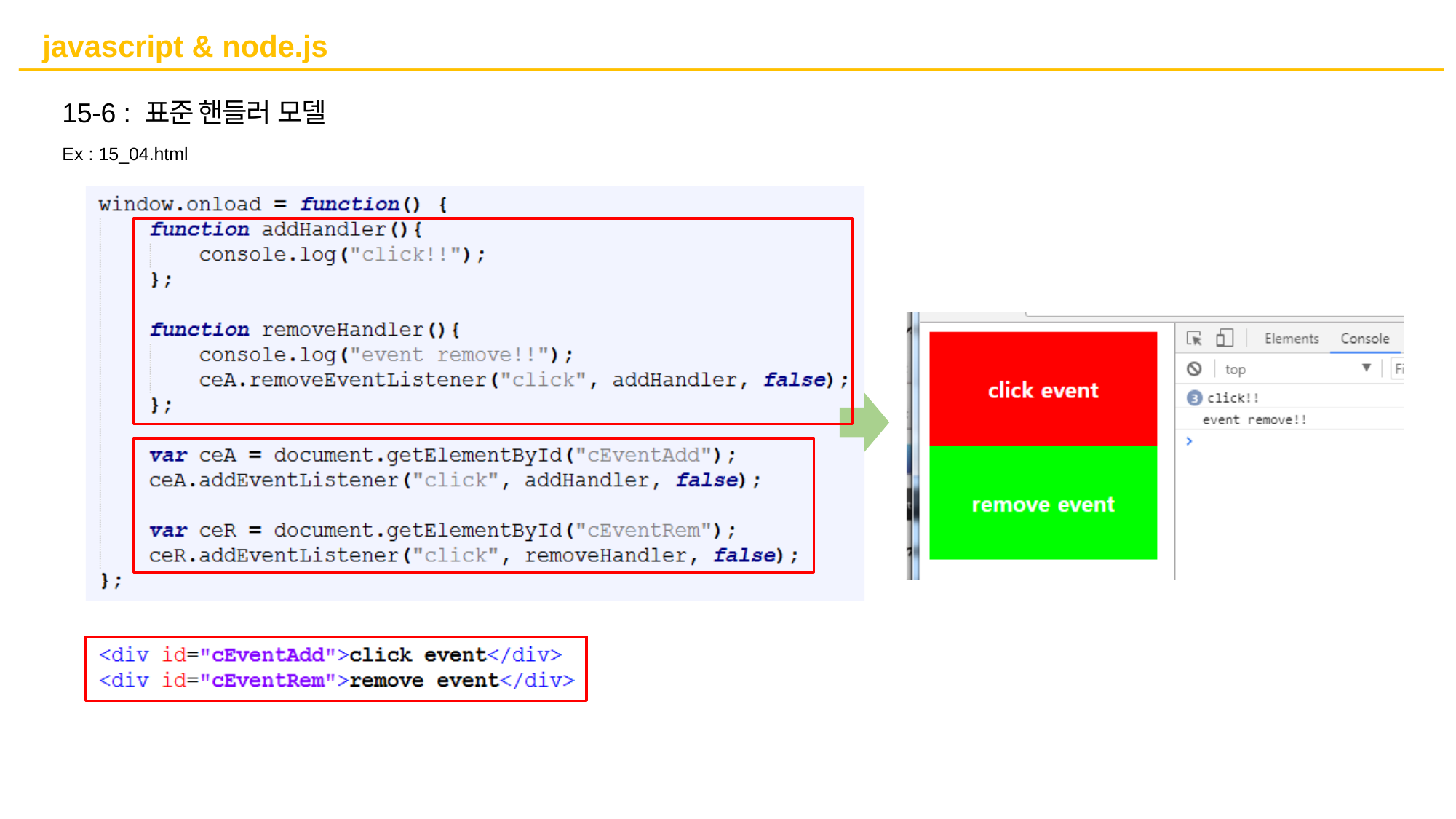

# javascript & node.js

15-6 : 표준 핸들러 모델
Ex : 15_04.html